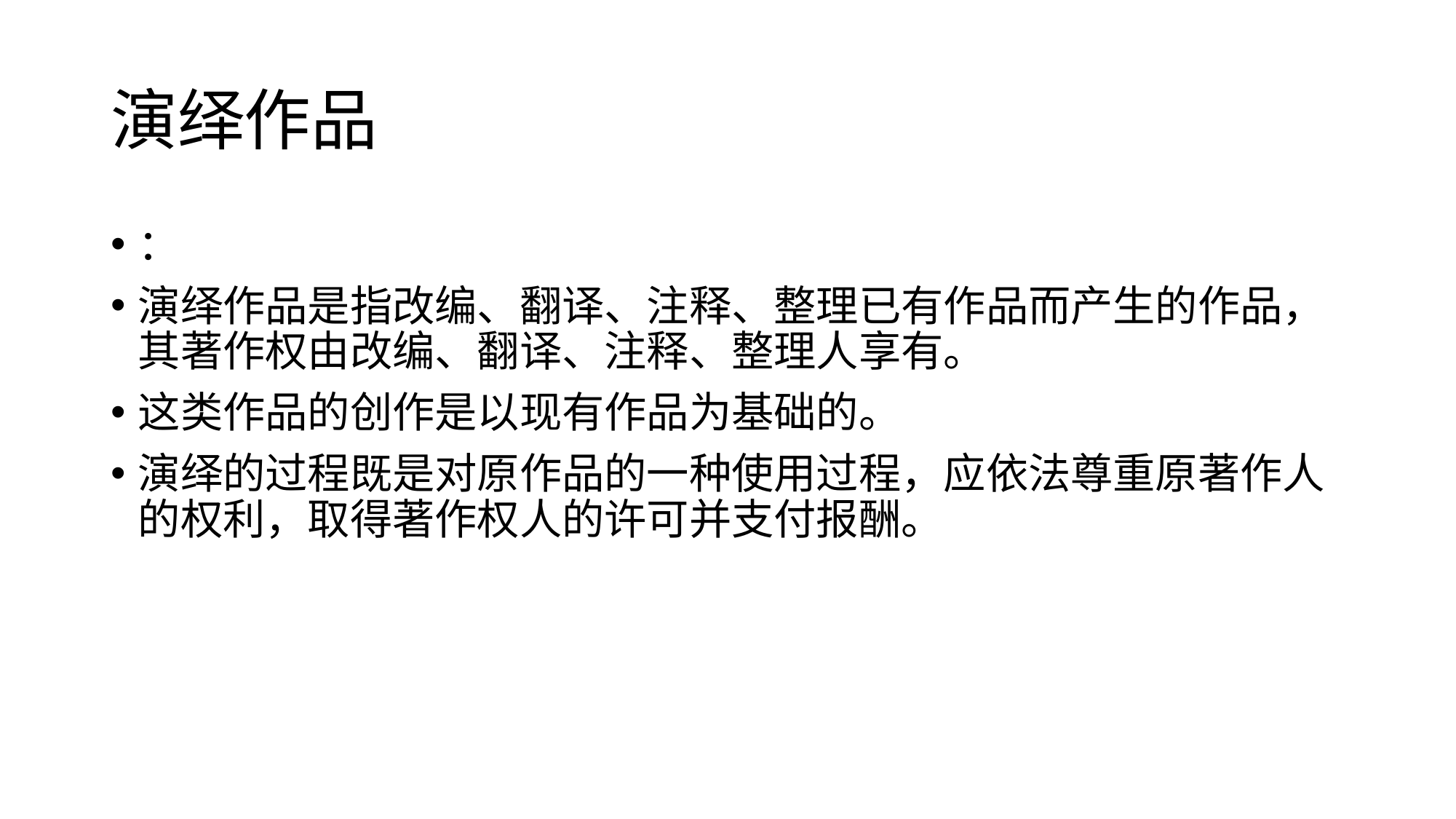

# 演绎作品
：
演绎作品是指改编、翻译、注释、整理已有作品而产生的作品，其著作权由改编、翻译、注释、整理人享有。
这类作品的创作是以现有作品为基础的。
演绎的过程既是对原作品的一种使用过程，应依法尊重原著作人的权利，取得著作权人的许可并支付报酬。